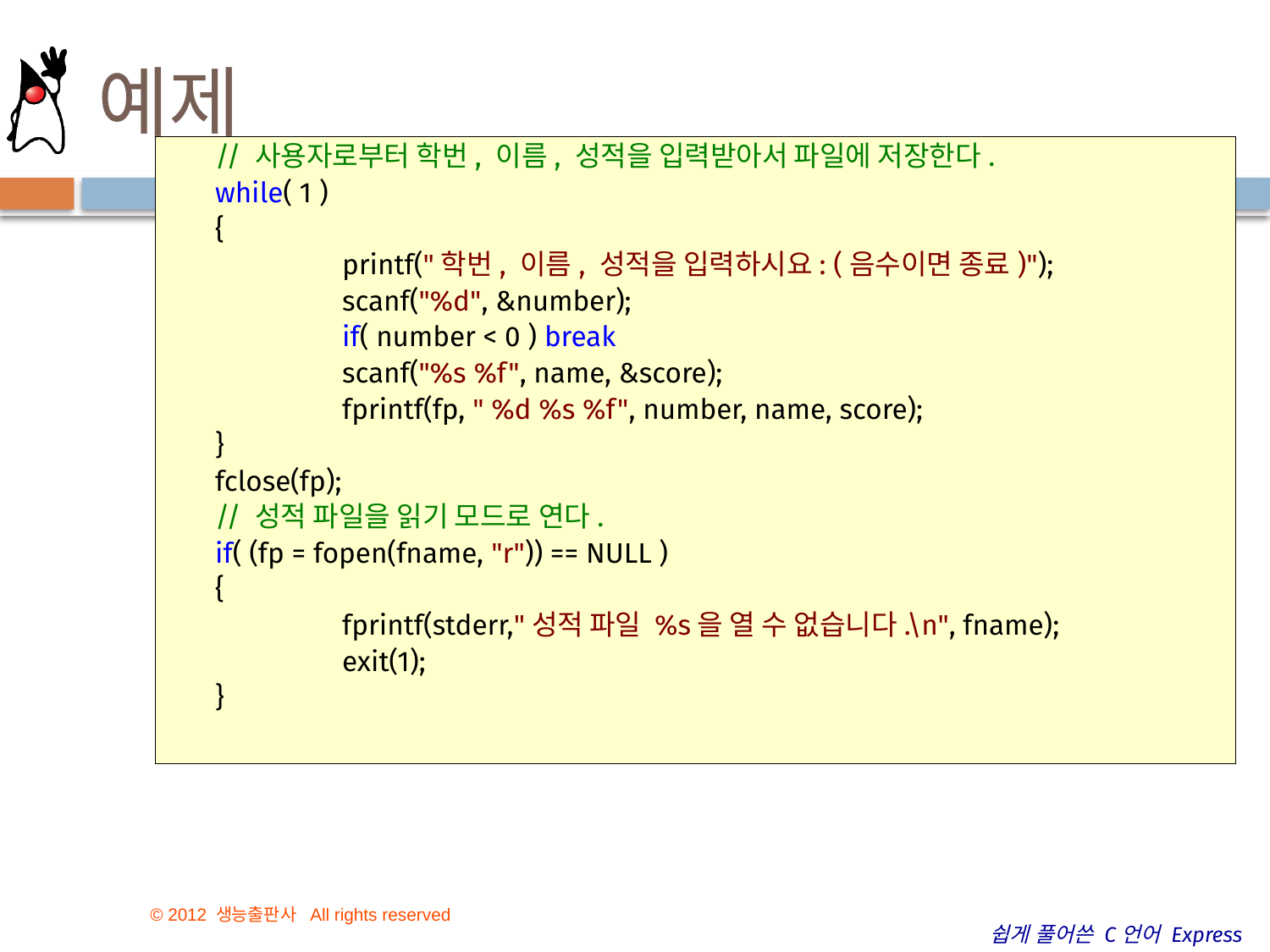

# 예제
	// 사용자로부터 학번, 이름, 성적을 입력받아서 파일에 저장한다.
	while( 1 )
	{
		printf("학번, 이름, 성적을 입력하시요: (음수이면 종료)");
		scanf("%d", &number);
		if( number < 0 ) break
		scanf("%s %f", name, &score);
		fprintf(fp, " %d %s %f", number, name, score);
	}
	fclose(fp);
	// 성적 파일을 읽기 모드로 연다.
	if( (fp = fopen(fname, "r")) == NULL )
	{
		fprintf(stderr,"성적 파일 %s을 열 수 없습니다.\n", fname);
		exit(1);
	}